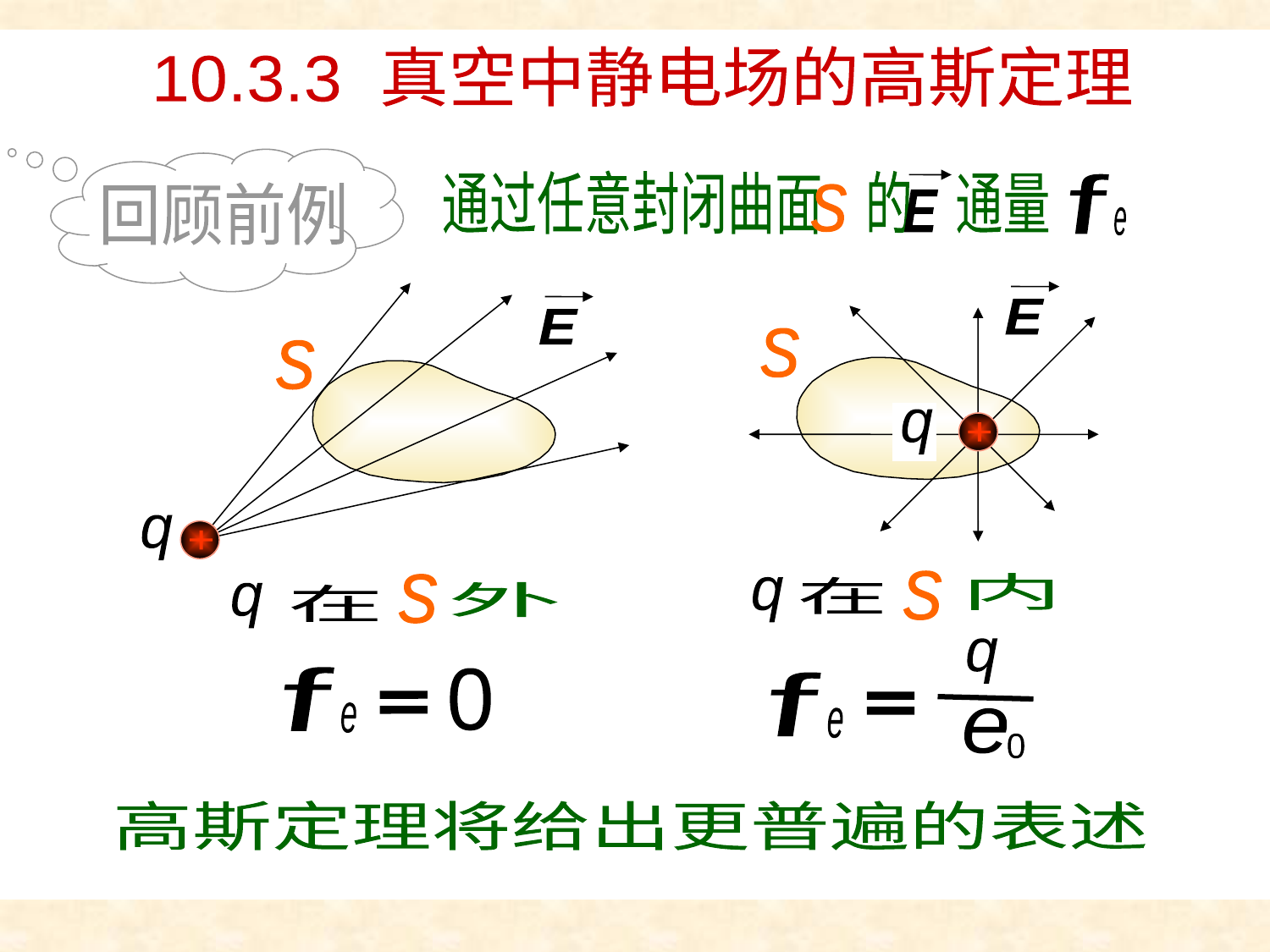

高斯定理
10.3.3  真空中静电场的高斯定理

通过任意封闭曲面    的    通量
φ
e

E
回顾前例
s

E

s

q

+

E
s

q

+
s
内
s
在
q
外
q
在
q

ε
0
φ
e

φ
e
0

高斯定理将给出更普遍的表述